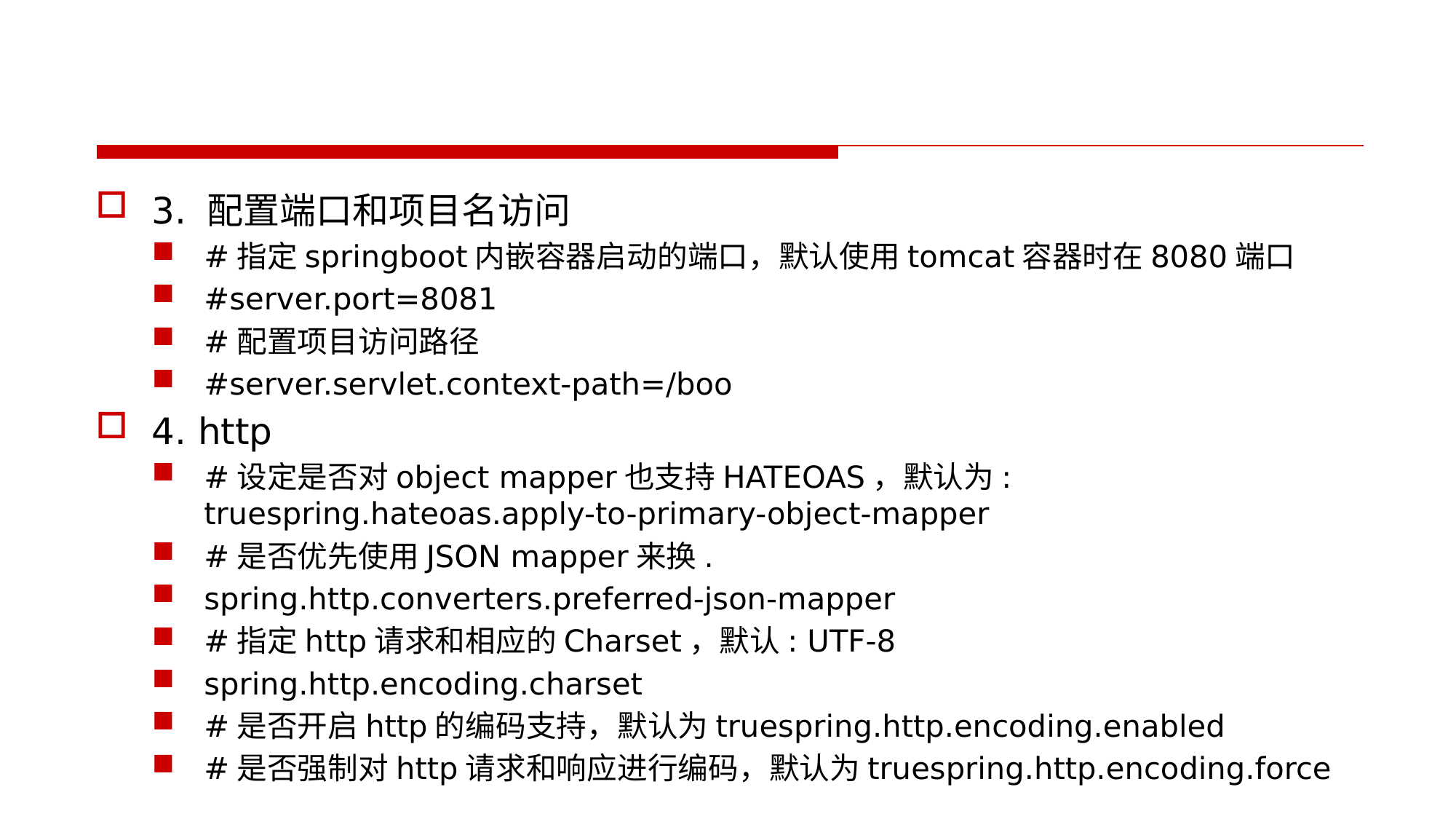

#
3. 配置端口和项目名访问
#指定springboot内嵌容器启动的端口，默认使用tomcat容器时在8080端口
#server.port=8081
#配置项目访问路径
#server.servlet.context-path=/boo
4. http
#设定是否对object mapper也支持HATEOAS，默认为: truespring.hateoas.apply-to-primary-object-mapper
#是否优先使用JSON mapper来换.
spring.http.converters.preferred-json-mapper
#指定http请求和相应的Charset，默认: UTF-8
spring.http.encoding.charset
#是否开启http的编码支持，默认为truespring.http.encoding.enabled
#是否强制对http请求和响应进行编码，默认为truespring.http.encoding.force